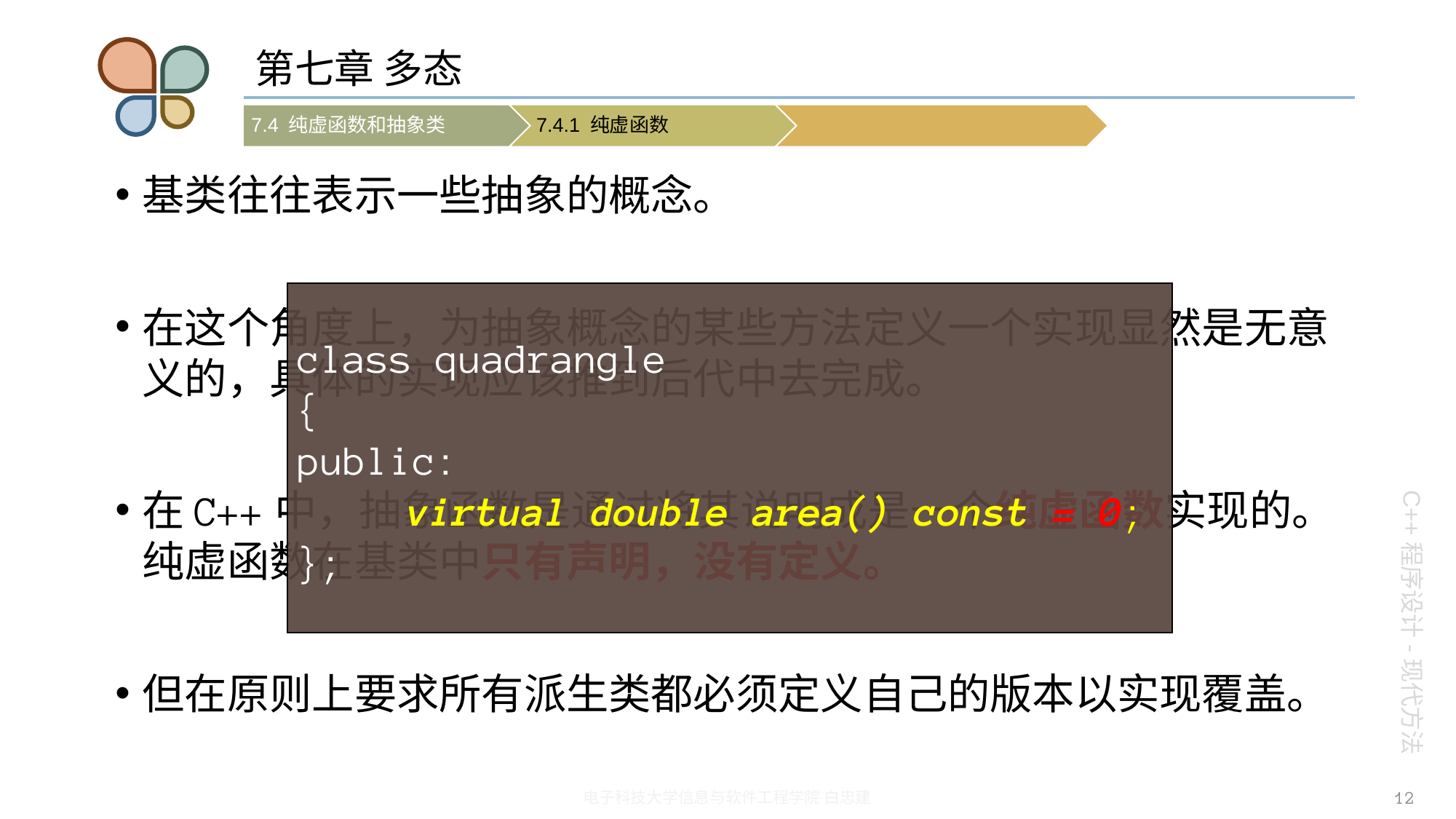

# 第七章 多态
7.4 纯虚函数和抽象类
7.4.1 纯虚函数

基类往往表示一些抽象的概念。

在这个角度上，为抽象概念的某些方法定义一个实现显然是无意义的，具体的实现应该推到后代中去完成。

在C++中，抽象函数是通过将其说明成是一个纯虚函数实现的。纯虚函数在基类中只有声明，没有定义。

但在原则上要求所有派生类都必须定义自己的版本以实现覆盖。
class quadrangle
{
public:
	virtual double area() const = 0;
};
12